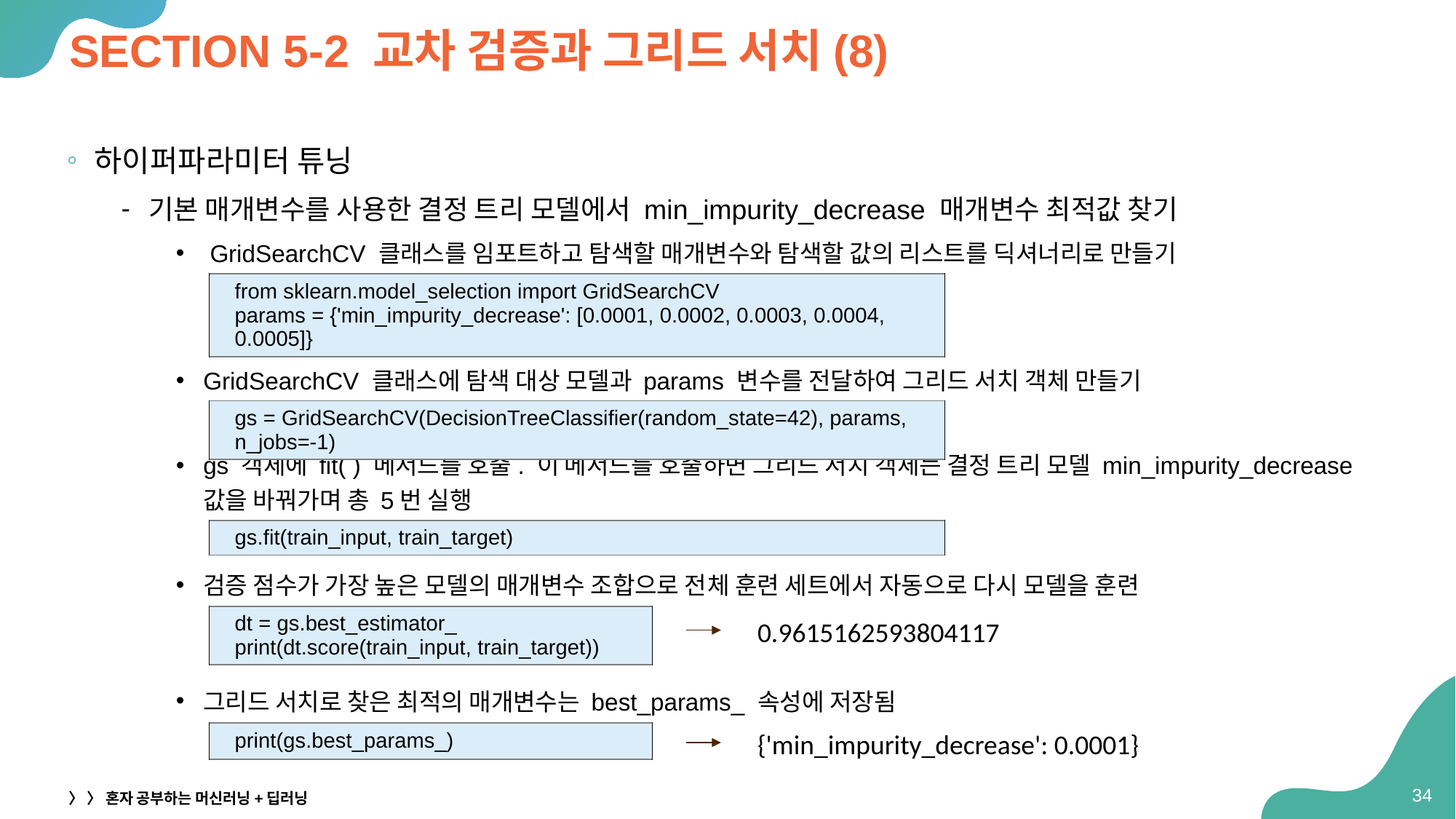

# SECTION 5-2 교차 검증과 그리드 서치(8)
하이퍼파라미터 튜닝
기본 매개변수를 사용한 결정 트리 모델에서 min_impurity_decrease 매개변수 최적값 찾기
 GridSearchCV 클래스를 임포트하고 탐색할 매개변수와 탐색할 값의 리스트를 딕셔너리로 만들기

GridSearchCV 클래스에 탐색 대상 모델과 params 변수를 전달하여 그리드 서치 객체 만들기

gs 객체에 fit( ) 메서드를 호출. 이 메서드를 호출하면 그리드 서치 객체는 결정 트리 모델 min_impurity_decrease 값을 바꿔가며 총 5번 실행

검증 점수가 가장 높은 모델의 매개변수 조합으로 전체 훈련 세트에서 자동으로 다시 모델을 훈련

그리드 서치로 찾은 최적의 매개변수는 best_params_ 속성에 저장됨
| from sklearn.model\_selection import GridSearchCV params = {'min\_impurity\_decrease': [0.0001, 0.0002, 0.0003, 0.0004, 0.0005]} |
| --- |
| gs = GridSearchCV(DecisionTreeClassifier(random\_state=42), params, n\_jobs=-1) |
| --- |
| gs.fit(train\_input, train\_target) |
| --- |
| dt = gs.best\_estimator\_ print(dt.score(train\_input, train\_target)) |
| --- |
0.9615162593804117
{'min_impurity_decrease': 0.0001}
| print(gs.best\_params\_) |
| --- |
34
〉 〉 혼자 공부하는 머신러닝+딥러닝